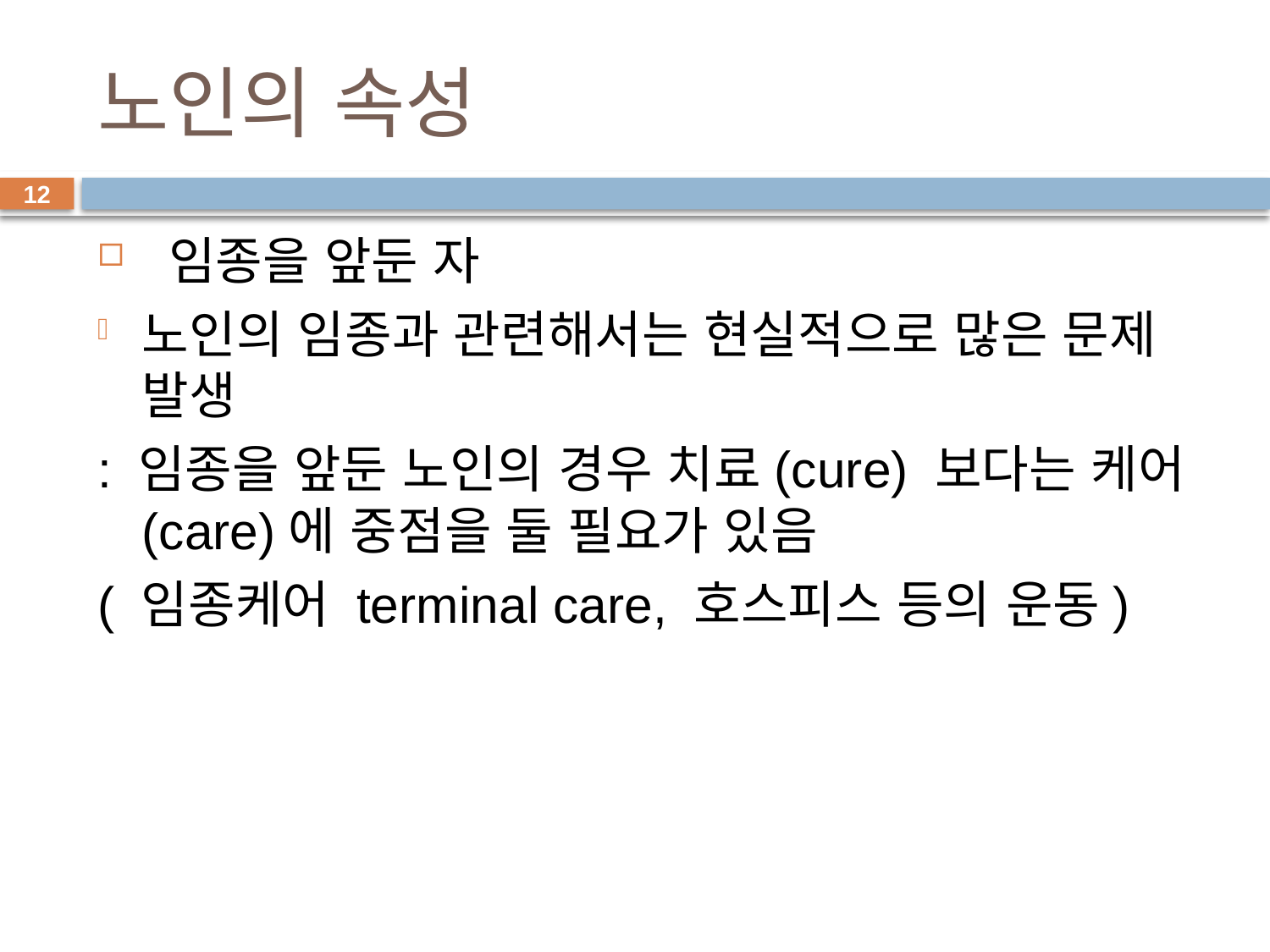

# 노인의 속성
12
 임종을 앞둔 자
노인의 임종과 관련해서는 현실적으로 많은 문제 발생
: 임종을 앞둔 노인의 경우 치료(cure) 보다는 케어(care)에 중점을 둘 필요가 있음
( 임종케어 terminal care, 호스피스 등의 운동)